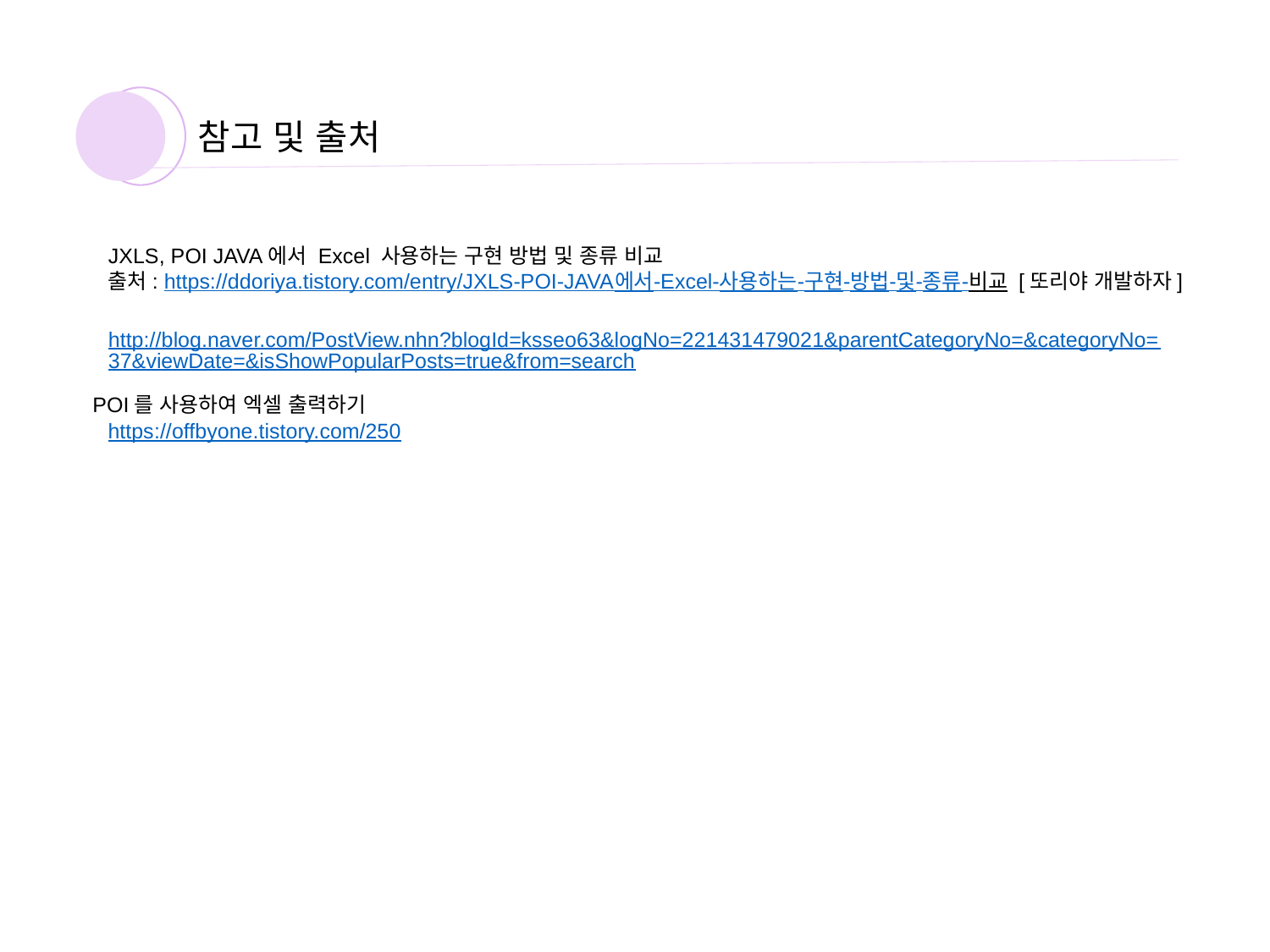

참고 및 출처
JXLS, POI JAVA에서 Excel 사용하는 구현 방법 및 종류 비교
출처: https://ddoriya.tistory.com/entry/JXLS-POI-JAVA에서-Excel-사용하는-구현-방법-및-종류-비교 [또리야 개발하자]
http://blog.naver.com/PostView.nhn?blogId=ksseo63&logNo=221431479021&parentCategoryNo=&categoryNo=37&viewDate=&isShowPopularPosts=true&from=search
POI를 사용하여 엑셀 출력하기
https://offbyone.tistory.com/250